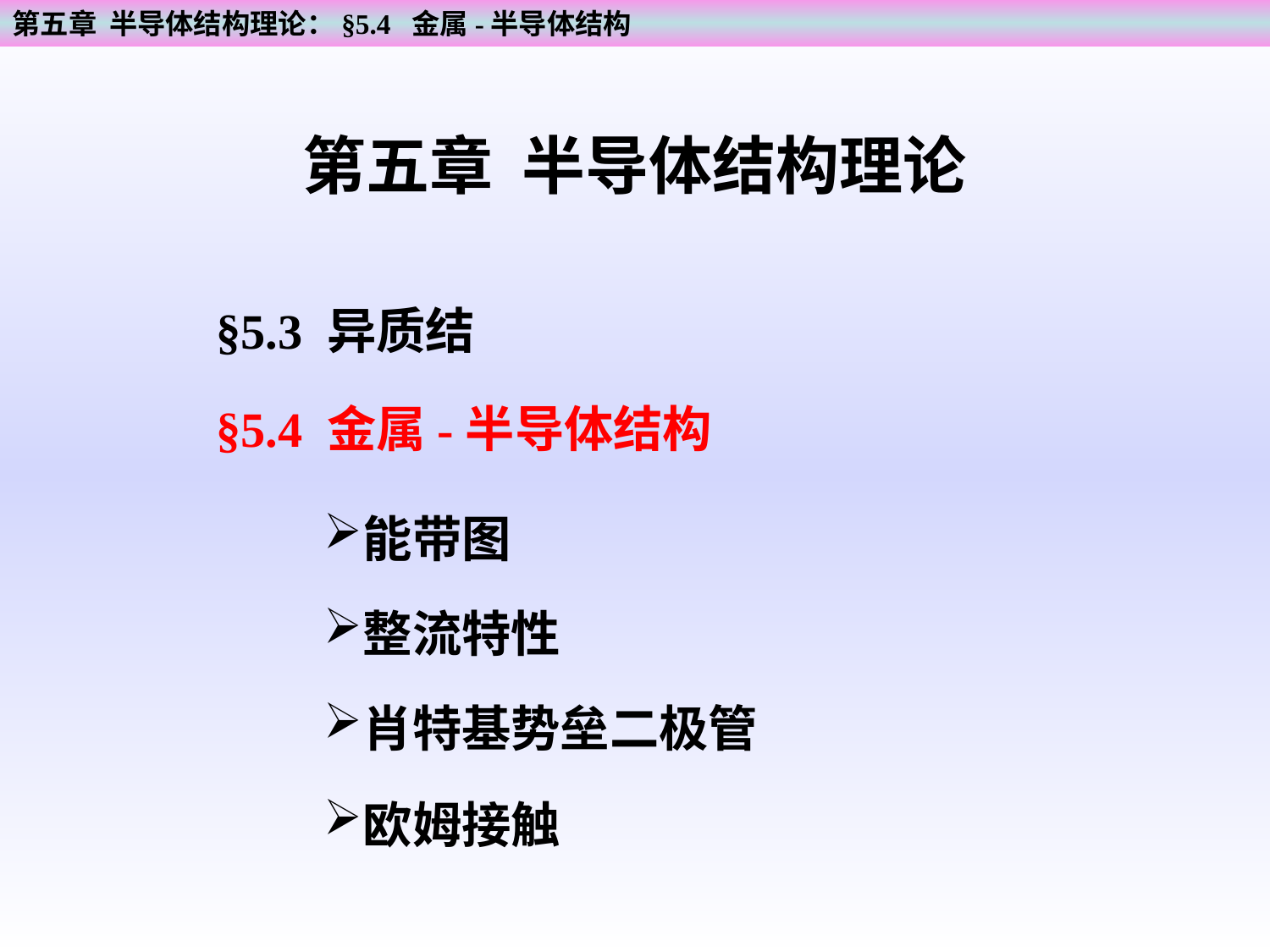

第五章  半导体结构理论：§5.4  金属-半导体结构
第五章  半导体结构理论
§5.3 异质结
§5.4 金属-半导体结构
能带图
整流特性
肖特基势垒二极管
欧姆接触